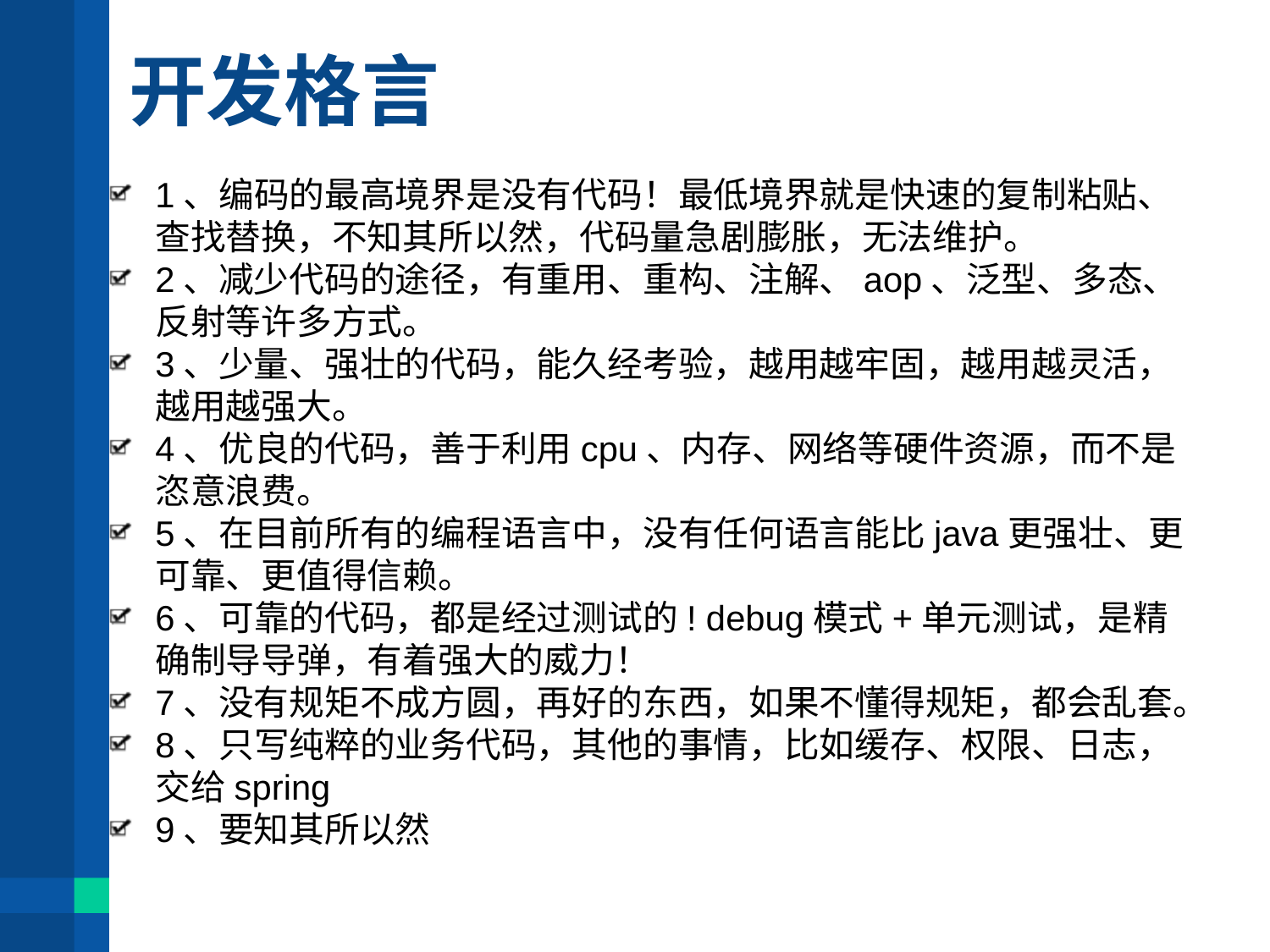

# 开发格言
1、编码的最高境界是没有代码！最低境界就是快速的复制粘贴、查找替换，不知其所以然，代码量急剧膨胀，无法维护。
2、减少代码的途径，有重用、重构、注解、aop、泛型、多态、反射等许多方式。
3、少量、强壮的代码，能久经考验，越用越牢固，越用越灵活，越用越强大。
4、优良的代码，善于利用cpu、内存、网络等硬件资源，而不是恣意浪费。
5、在目前所有的编程语言中，没有任何语言能比java更强壮、更可靠、更值得信赖。
6、可靠的代码，都是经过测试的! debug模式+单元测试，是精确制导导弹，有着强大的威力！
7、没有规矩不成方圆，再好的东西，如果不懂得规矩，都会乱套。
8、只写纯粹的业务代码，其他的事情，比如缓存、权限、日志，交给spring
9、要知其所以然